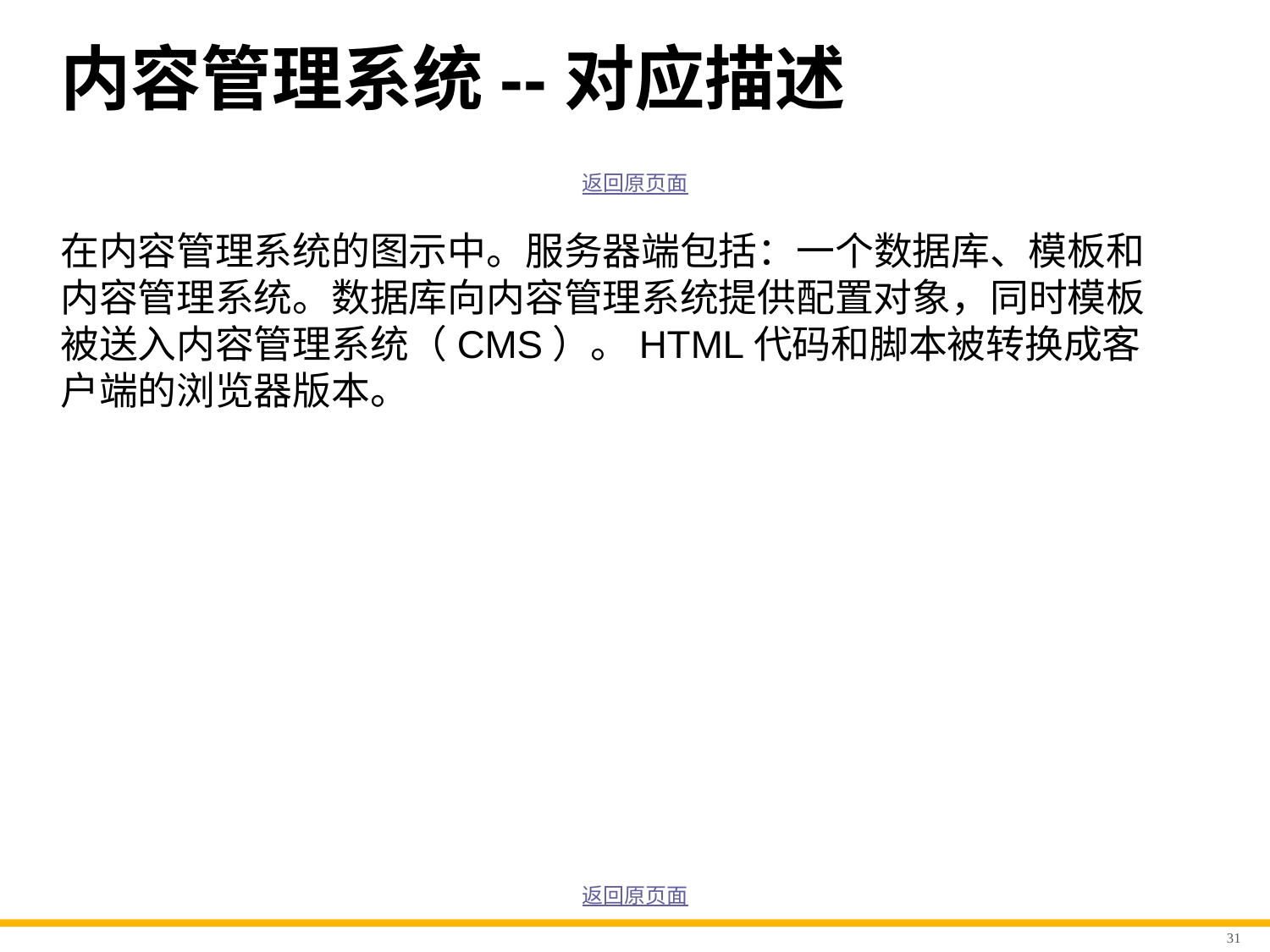

# 内容管理系统--对应描述
返回原页面
在内容管理系统的图示中。服务器端包括：一个数据库、模板和内容管理系统。数据库向内容管理系统提供配置对象，同时模板被送入内容管理系统（CMS）。HTML代码和脚本被转换成客户端的浏览器版本。
返回原页面
31